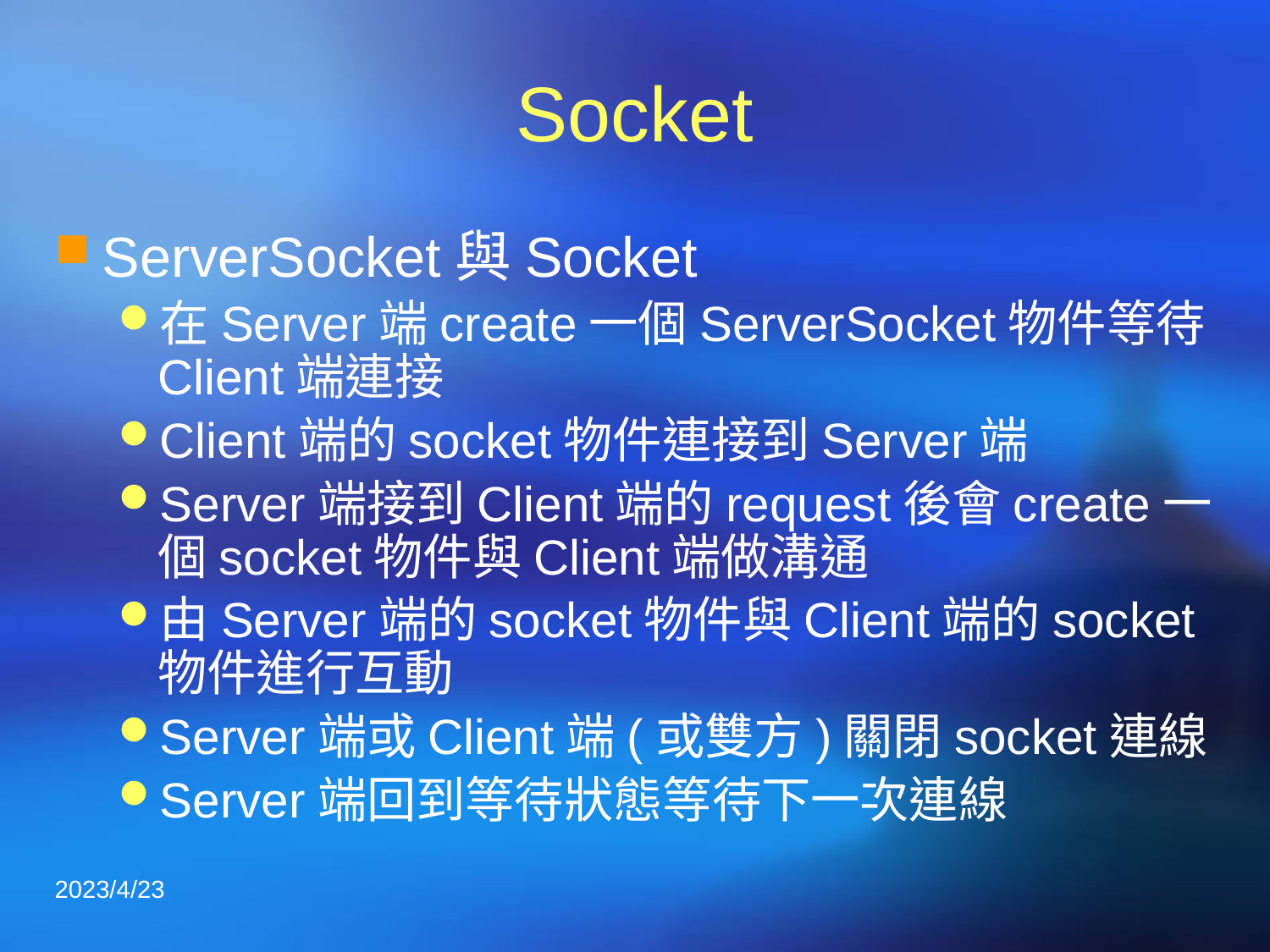

# Socket
ServerSocket與Socket
在Server端create一個ServerSocket物件等待Client端連接
Client端的socket物件連接到Server端
Server端接到Client端的request後會create一個socket物件與Client端做溝通
由Server端的socket物件與Client端的socket物件進行互動
Server端或Client端(或雙方)關閉socket連線
Server端回到等待狀態等待下一次連線
2023/4/23